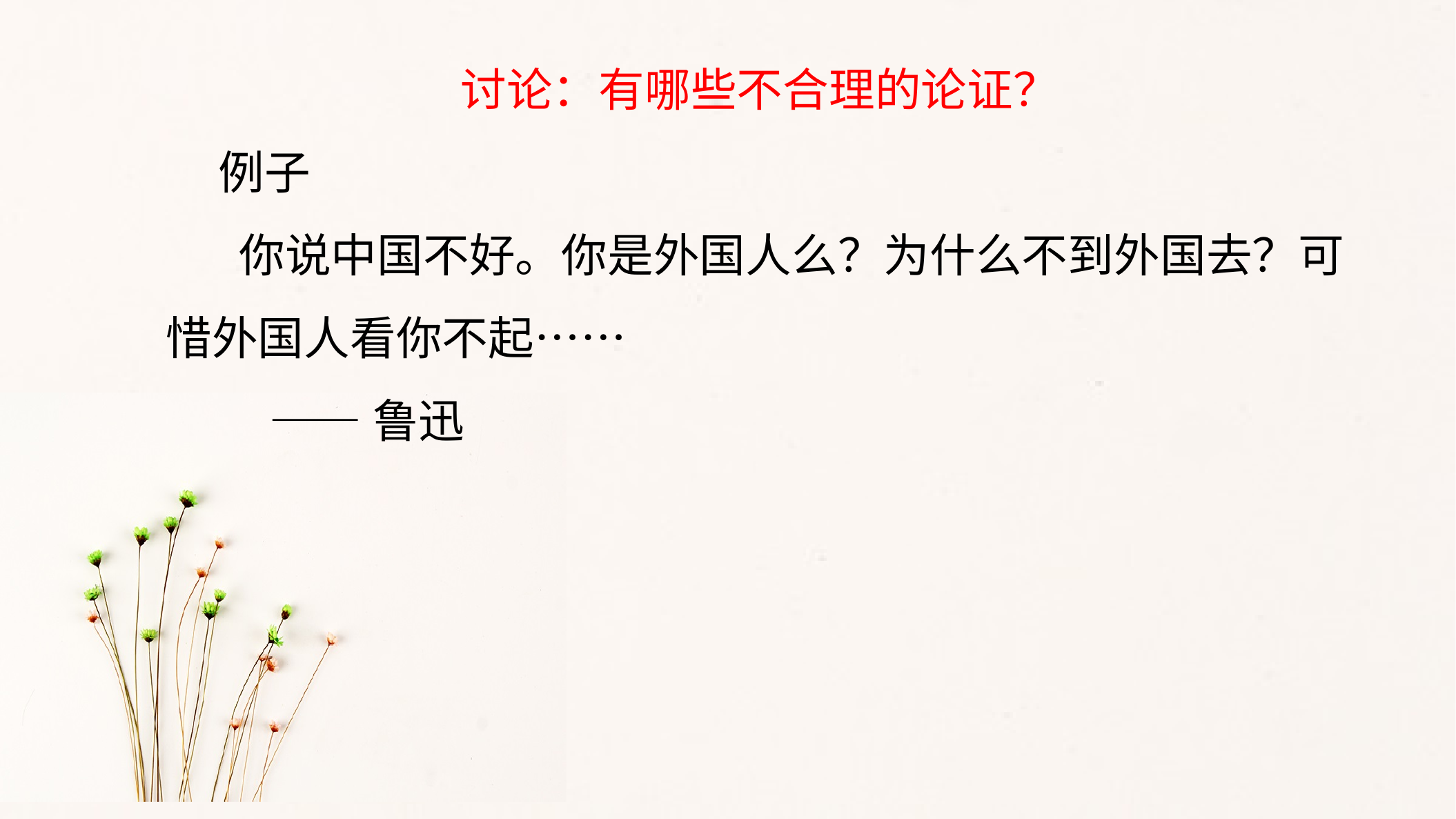

讨论：有哪些不合理的论证？
    例子
      你说中国不好。你是外国人么？为什么不到外国去？可惜外国人看你不起……
          ——鲁迅